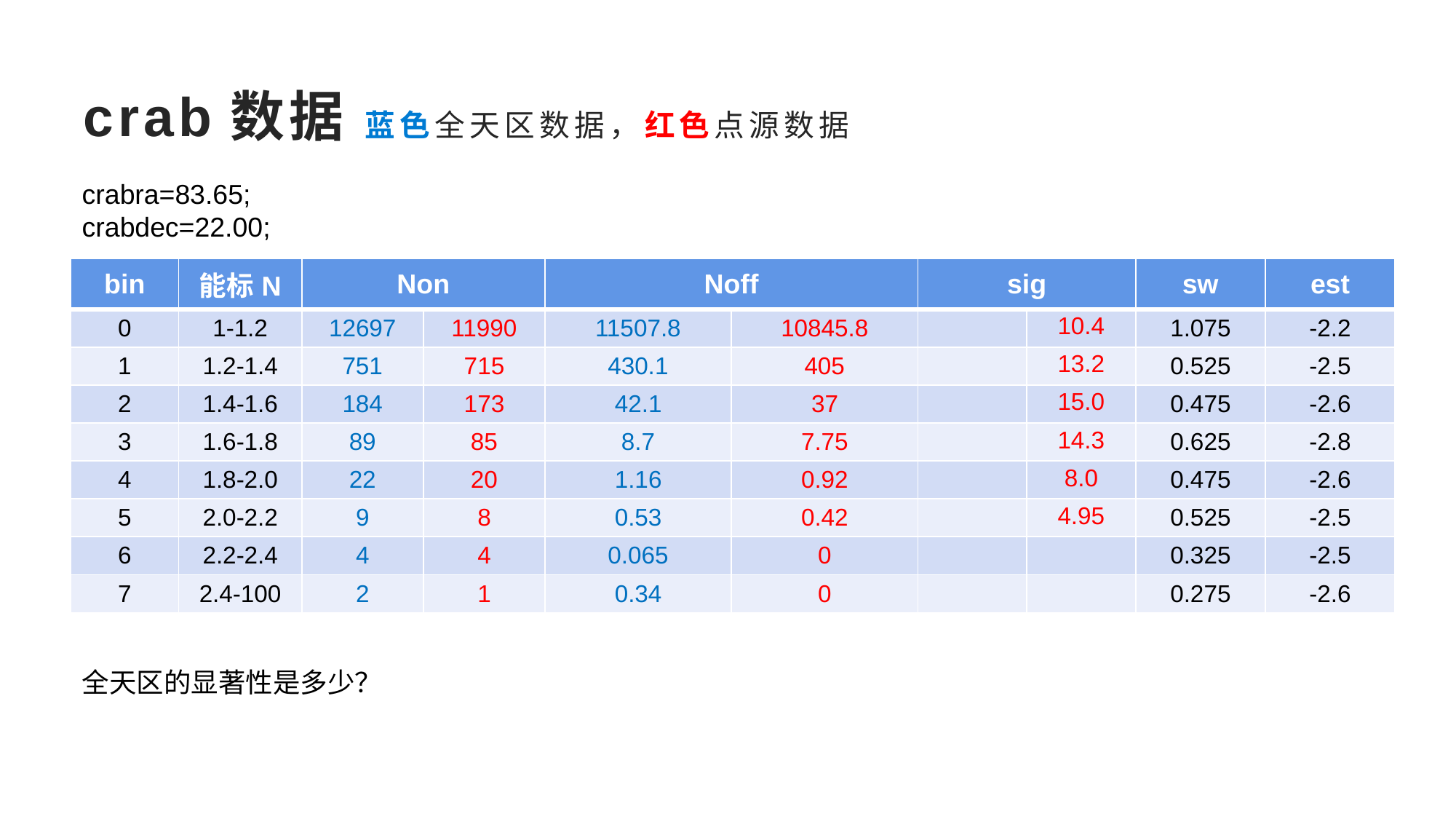

# crab数据 蓝色全天区数据，红色点源数据
crabra=83.65;
crabdec=22.00;
| bin | 能标N | Non |  | Noff |  | sig |  | sw | est |
| --- | --- | --- | --- | --- | --- | --- | --- | --- | --- |
| 0 | 1-1.2 | 12697 | 11990 | 11507.8 | 10845.8 |  | 10.4 | 1.075 | -2.2 |
| 1 | 1.2-1.4 | 751 | 715 | 430.1 | 405 |  | 13.2 | 0.525 | -2.5 |
| 2 | 1.4-1.6 | 184 | 173 | 42.1 | 37 |  | 15.0 | 0.475 | -2.6 |
| 3 | 1.6-1.8 | 89 | 85 | 8.7 | 7.75 |  | 14.3 | 0.625 | -2.8 |
| 4 | 1.8-2.0 | 22 | 20 | 1.16 | 0.92 |  | 8.0 | 0.475 | -2.6 |
| 5 | 2.0-2.2 | 9 | 8 | 0.53 | 0.42 |  | 4.95 | 0.525 | -2.5 |
| 6 | 2.2-2.4 | 4 | 4 | 0.065 | 0 |  |  | 0.325 | -2.5 |
| 7 | 2.4-100 | 2 | 1 | 0.34 | 0 |  |  | 0.275 | -2.6 |
全天区的显著性是多少？